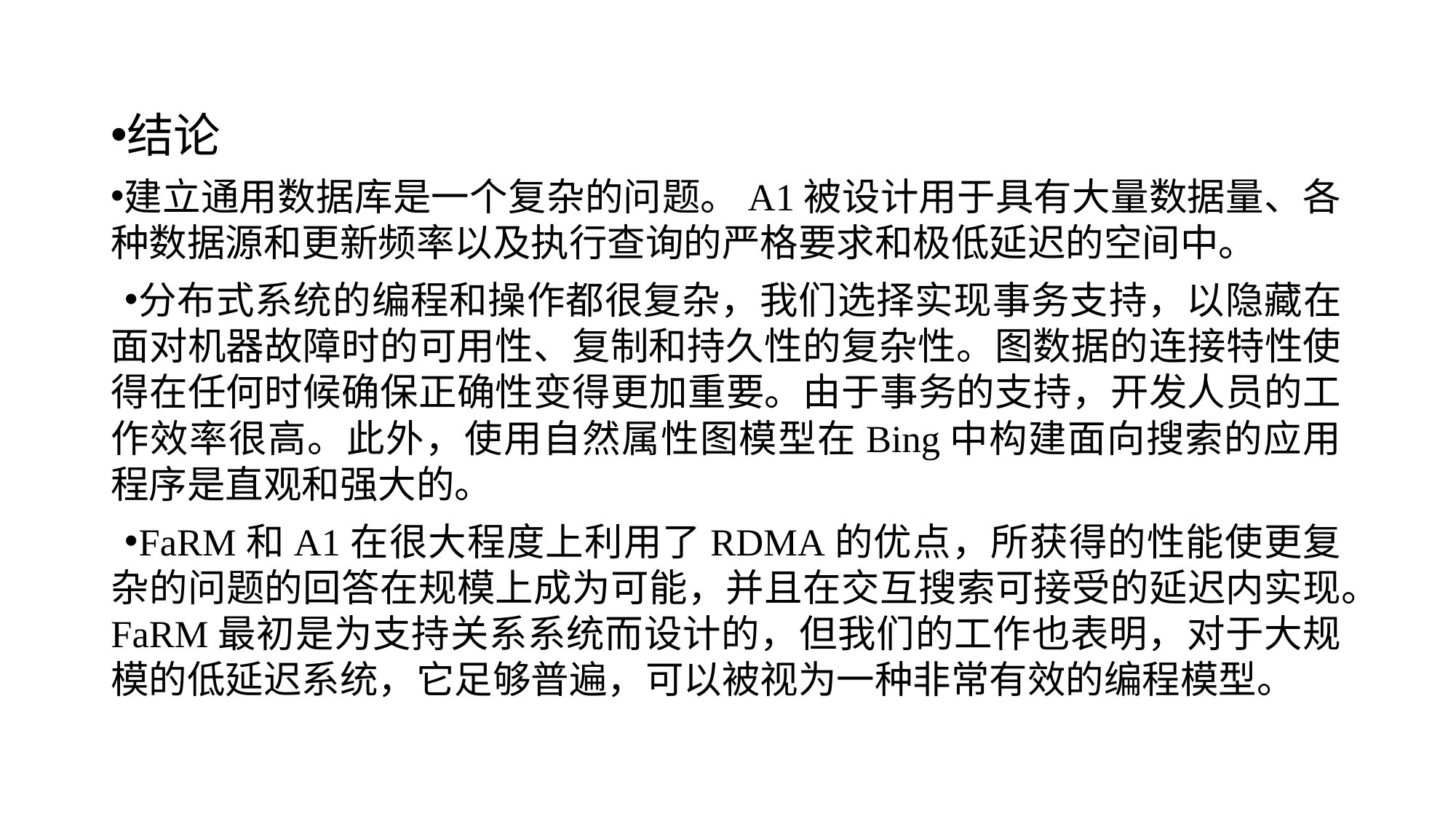

结论
建立通用数据库是一个复杂的问题。A1被设计用于具有大量数据量、各种数据源和更新频率以及执行查询的严格要求和极低延迟的空间中。
分布式系统的编程和操作都很复杂，我们选择实现事务支持，以隐藏在面对机器故障时的可用性、复制和持久性的复杂性。图数据的连接特性使得在任何时候确保正确性变得更加重要。由于事务的支持，开发人员的工作效率很高。此外，使用自然属性图模型在Bing中构建面向搜索的应用程序是直观和强大的。
FaRM和A1在很大程度上利用了RDMA的优点，所获得的性能使更复杂的问题的回答在规模上成为可能，并且在交互搜索可接受的延迟内实现。FaRM最初是为支持关系系统而设计的，但我们的工作也表明，对于大规模的低延迟系统，它足够普遍，可以被视为一种非常有效的编程模型。